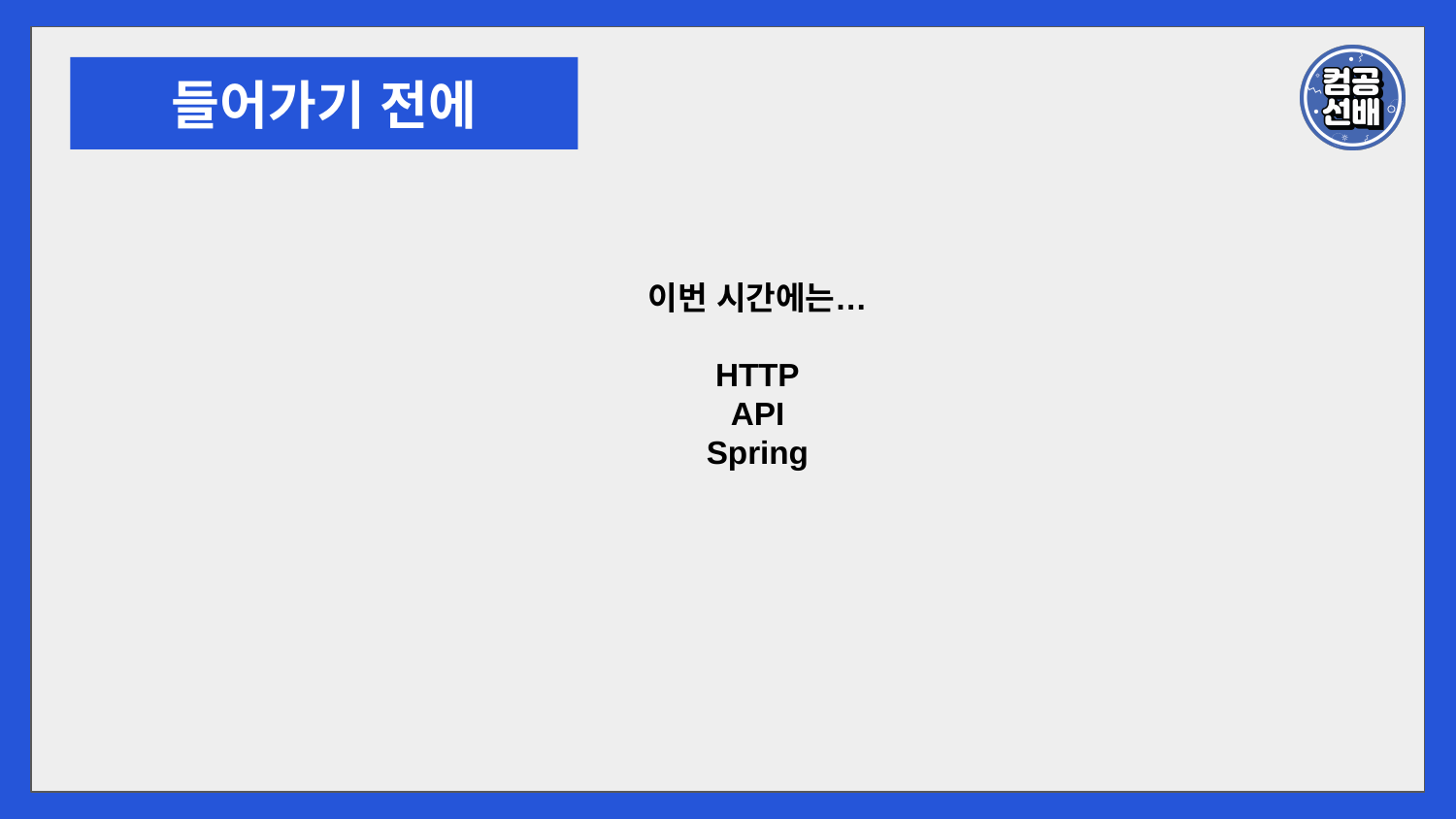

들어가기 전에
이번 시간에는…

HTTP
API
Spring